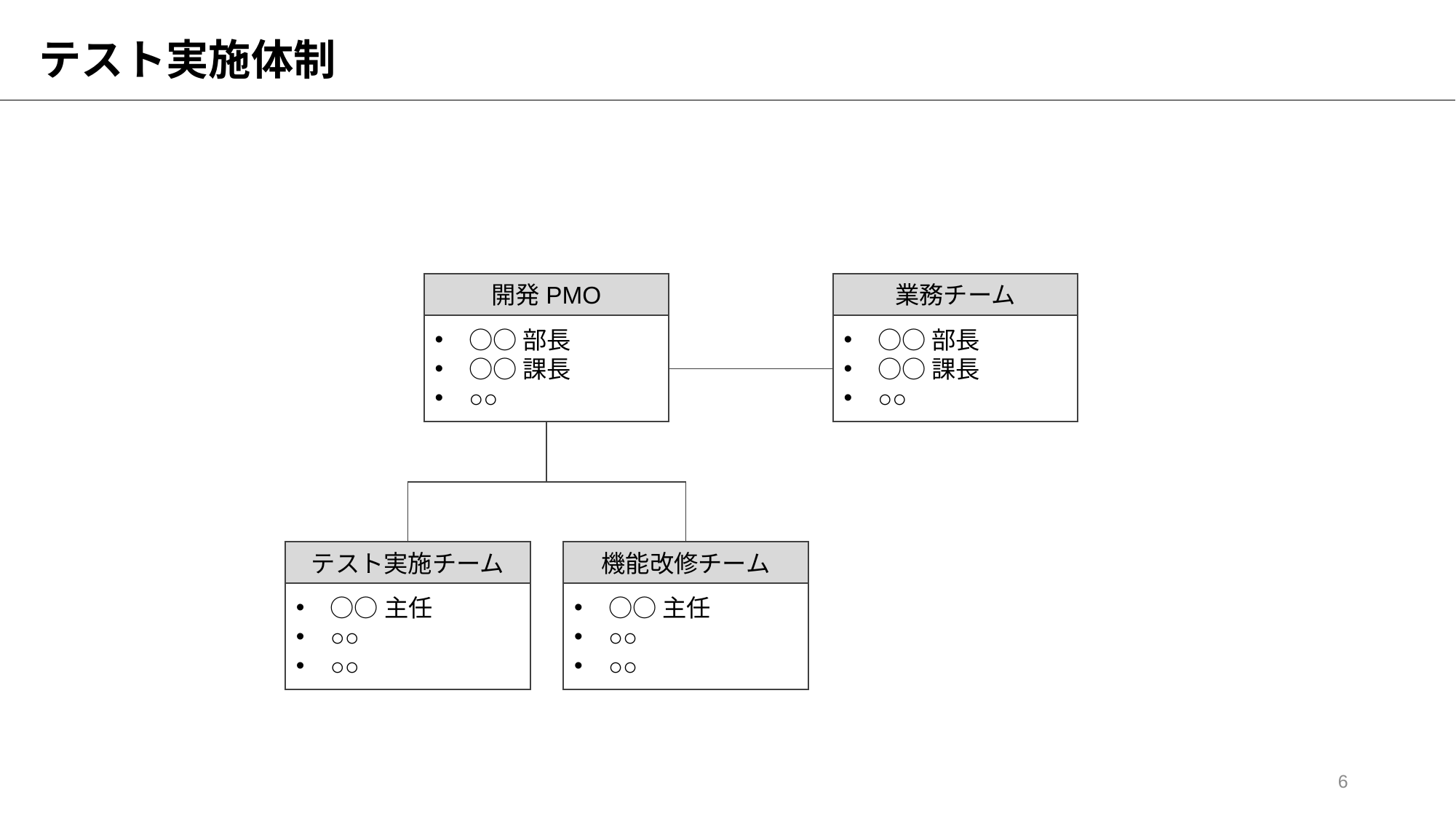

# テスト実施体制

開発PMO
業務チーム
○○部長
○○課長
○○
○○部長
○○課長
○○
テスト実施チーム
機能改修チーム
○○主任
○○
○○
○○主任
○○
○○
6